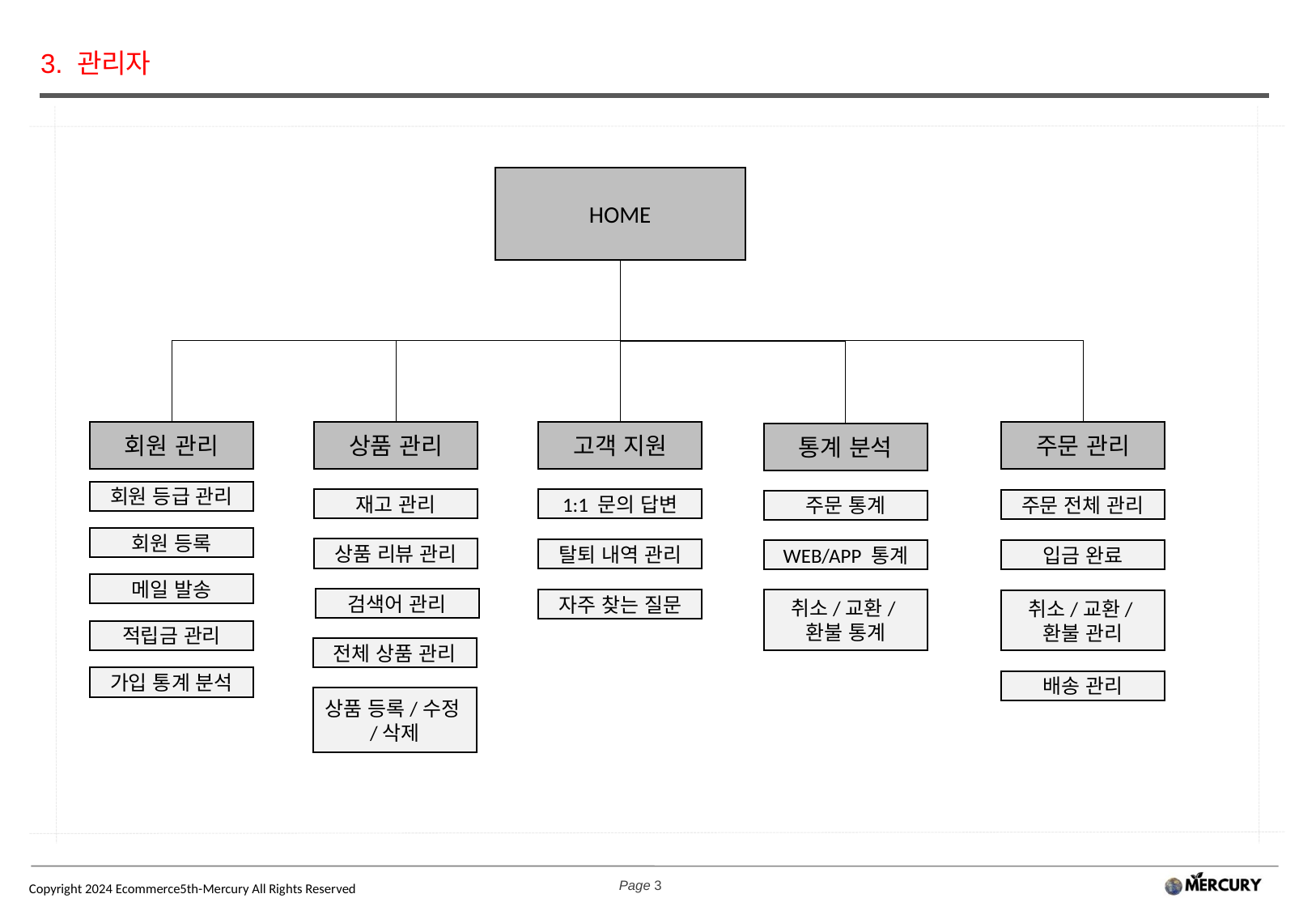

3. 관리자
HOME
회원 관리
회원 등급 관리
회원 등록
메일 발송
적립금 관리
가입 통계 분석
상품 관리
재고 관리
상품 리뷰 관리
검색어 관리
전체 상품 관리
상품 등록/수정/삭제
고객 지원
1:1 문의 답변
탈퇴 내역 관리
자주 찾는 질문
주문 관리
주문 전체 관리
입금 완료
취소/교환/환불 관리
배송 관리
통계 분석
주문 통계
WEB/APP 통계
취소/교환/환불 통계